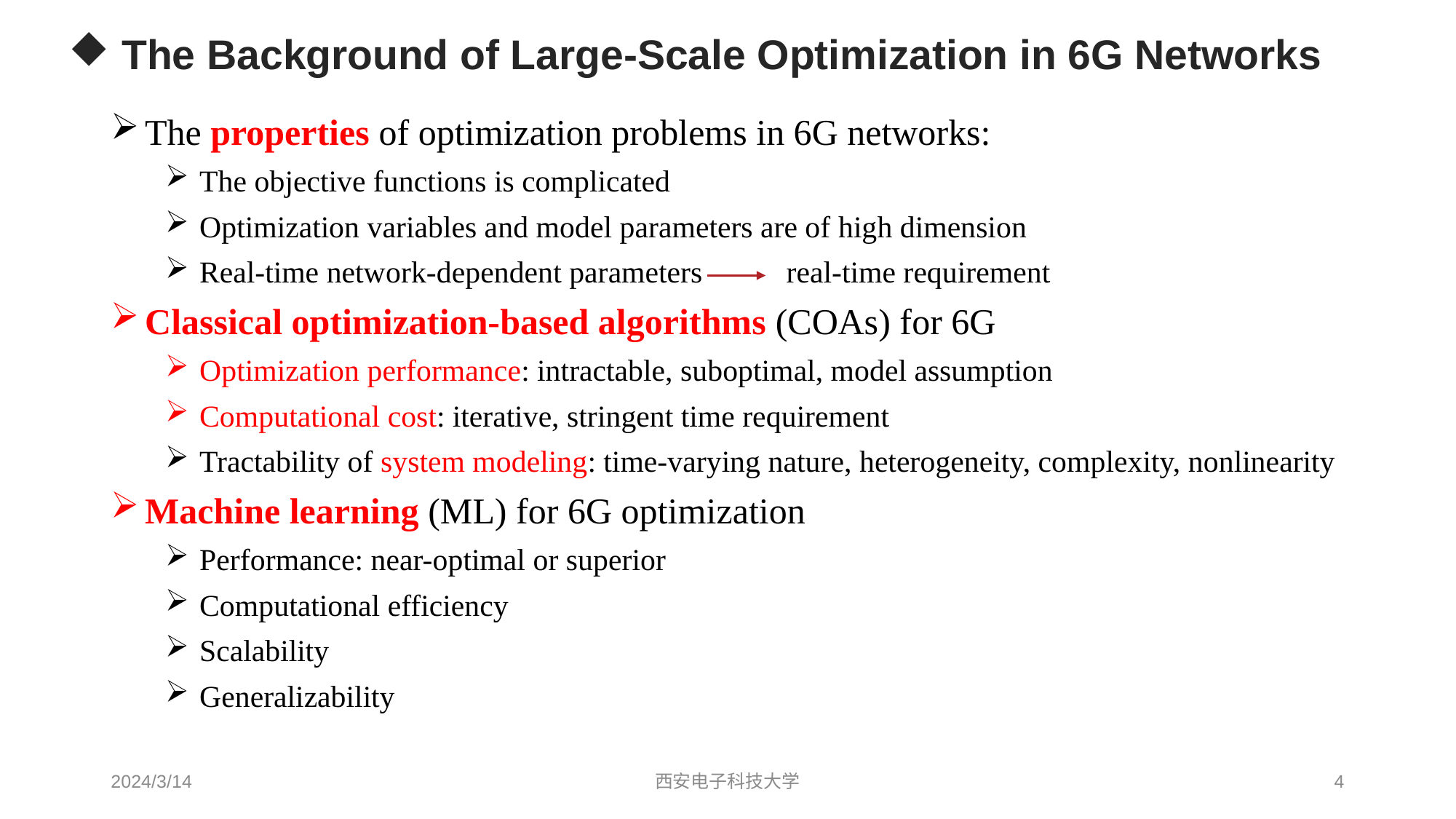

# The Background of Large-Scale Optimization in 6G Networks
The properties of optimization problems in 6G networks:
The objective functions is complicated
Optimization variables and model parameters are of high dimension
Real-time network-dependent parameters           real-time requirement
Classical optimization-based algorithms (COAs) for 6G
Optimization performance: intractable, suboptimal, model assumption
Computational cost: iterative, stringent time requirement
Tractability of system modeling: time-varying nature, heterogeneity, complexity, nonlinearity
Machine learning (ML) for 6G optimization
Performance: near-optimal or superior
Computational efficiency
Scalability
Generalizability

2024/3/14
西安电子科技大学
4